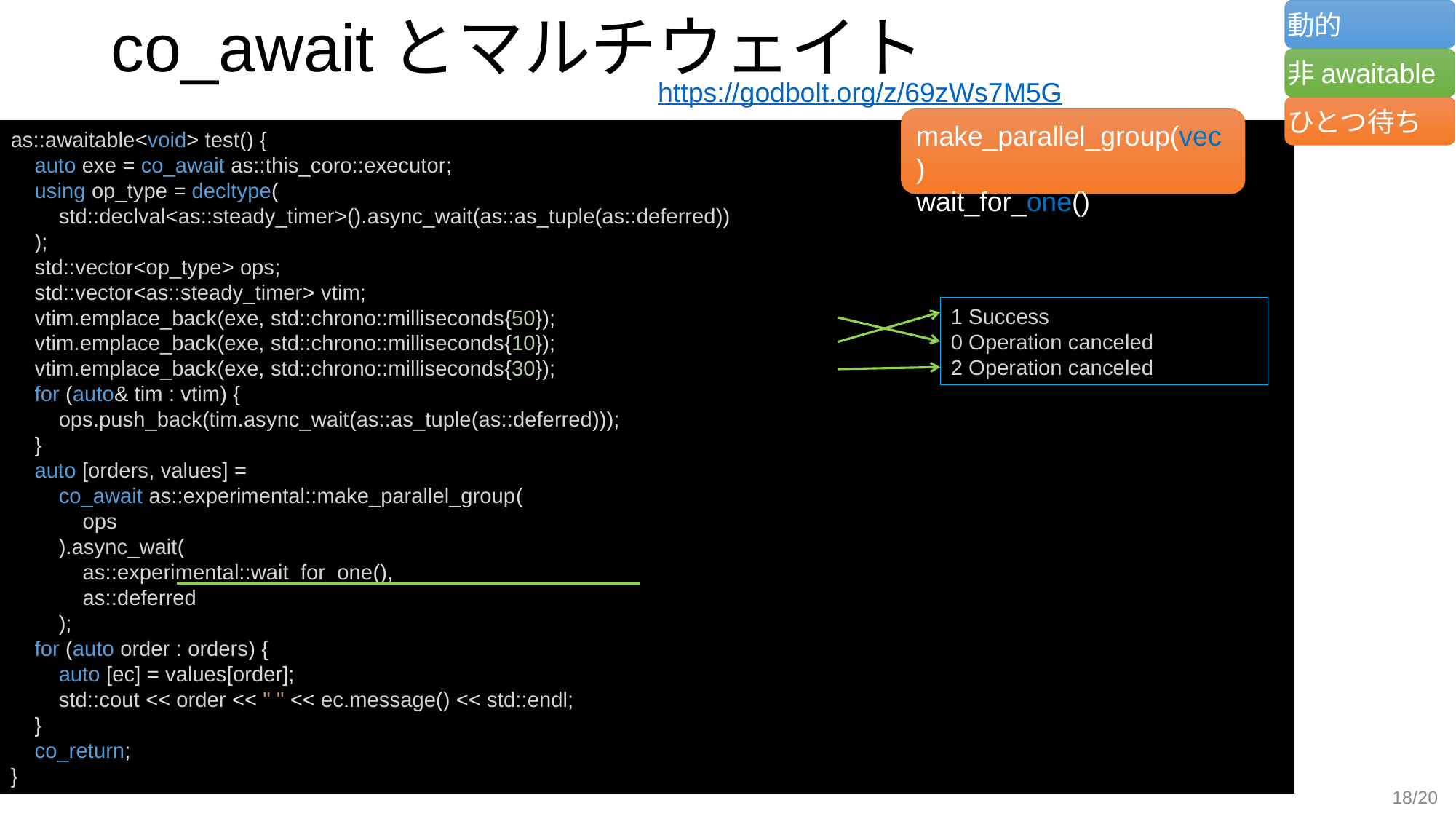

動的
# co_awaitとマルチウェイト
非awaitable
https://godbolt.org/z/69zWs7M5G
ひとつ待ち
make_parallel_group(vec)
wait_for_one()
as::awaitable<void> test() {
    auto exe = co_await as::this_coro::executor;
    using op_type = decltype(
        std::declval<as::steady_timer>().async_wait(as::as_tuple(as::deferred))
    );
    std::vector<op_type> ops;
    std::vector<as::steady_timer> vtim;
    vtim.emplace_back(exe, std::chrono::milliseconds{50});
    vtim.emplace_back(exe, std::chrono::milliseconds{10});
    vtim.emplace_back(exe, std::chrono::milliseconds{30});
    for (auto& tim : vtim) {
        ops.push_back(tim.async_wait(as::as_tuple(as::deferred)));
    }
    auto [orders, values] =
        co_await as::experimental::make_parallel_group(
            ops
        ).async_wait(
            as::experimental::wait_for_one(),
            as::deferred
        );
    for (auto order : orders) {
        auto [ec] = values[order];
        std::cout << order << " " << ec.message() << std::endl;
    }
    co_return;
}
1 Success
0 Operation canceled
2 Operation canceled
18/20